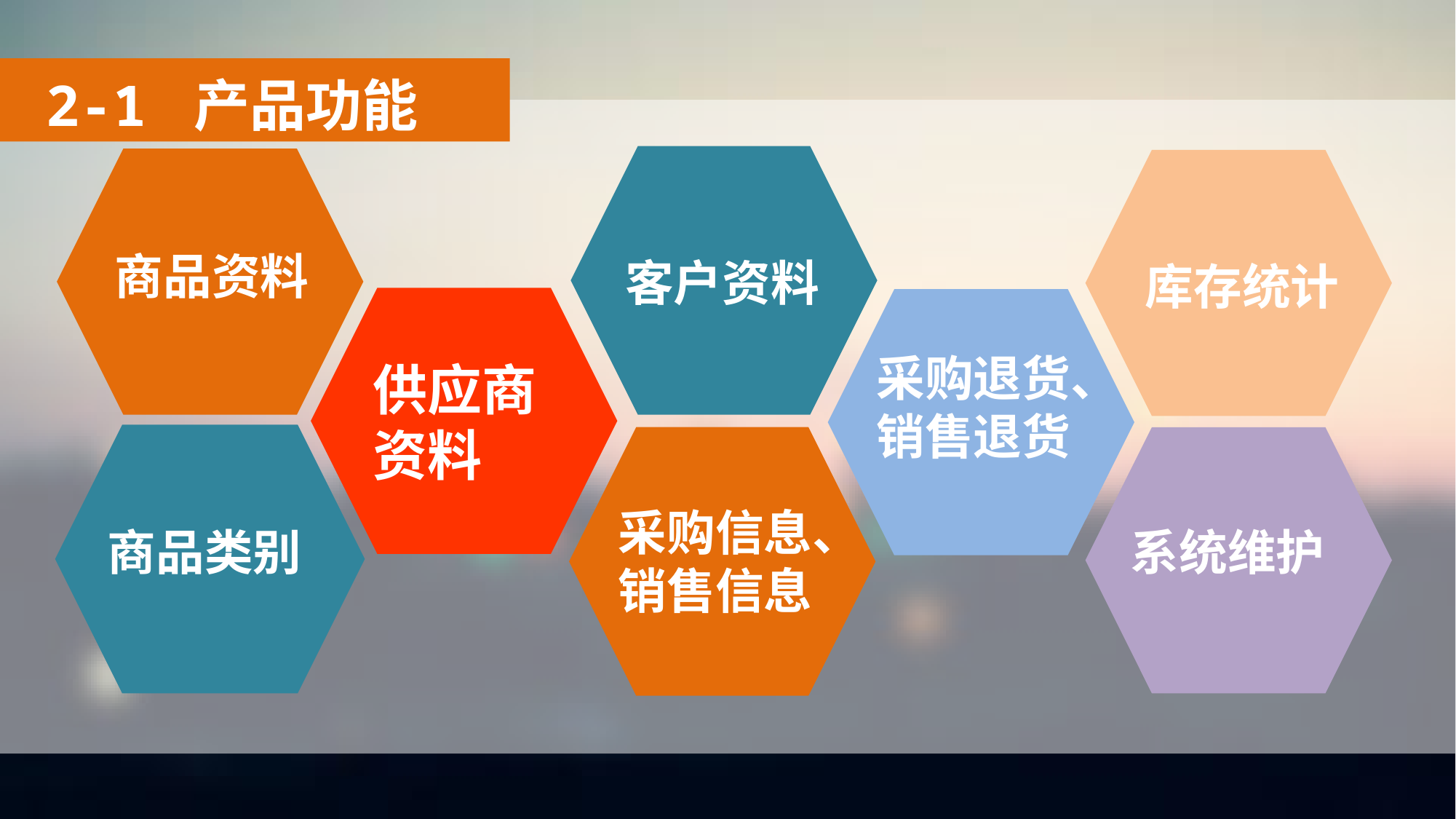

2-1 产品功能

商品资料
客户资料
库存统计
供应商资料

采购退货、销售退货

采购信息、销售信息
商品类别
系统维护